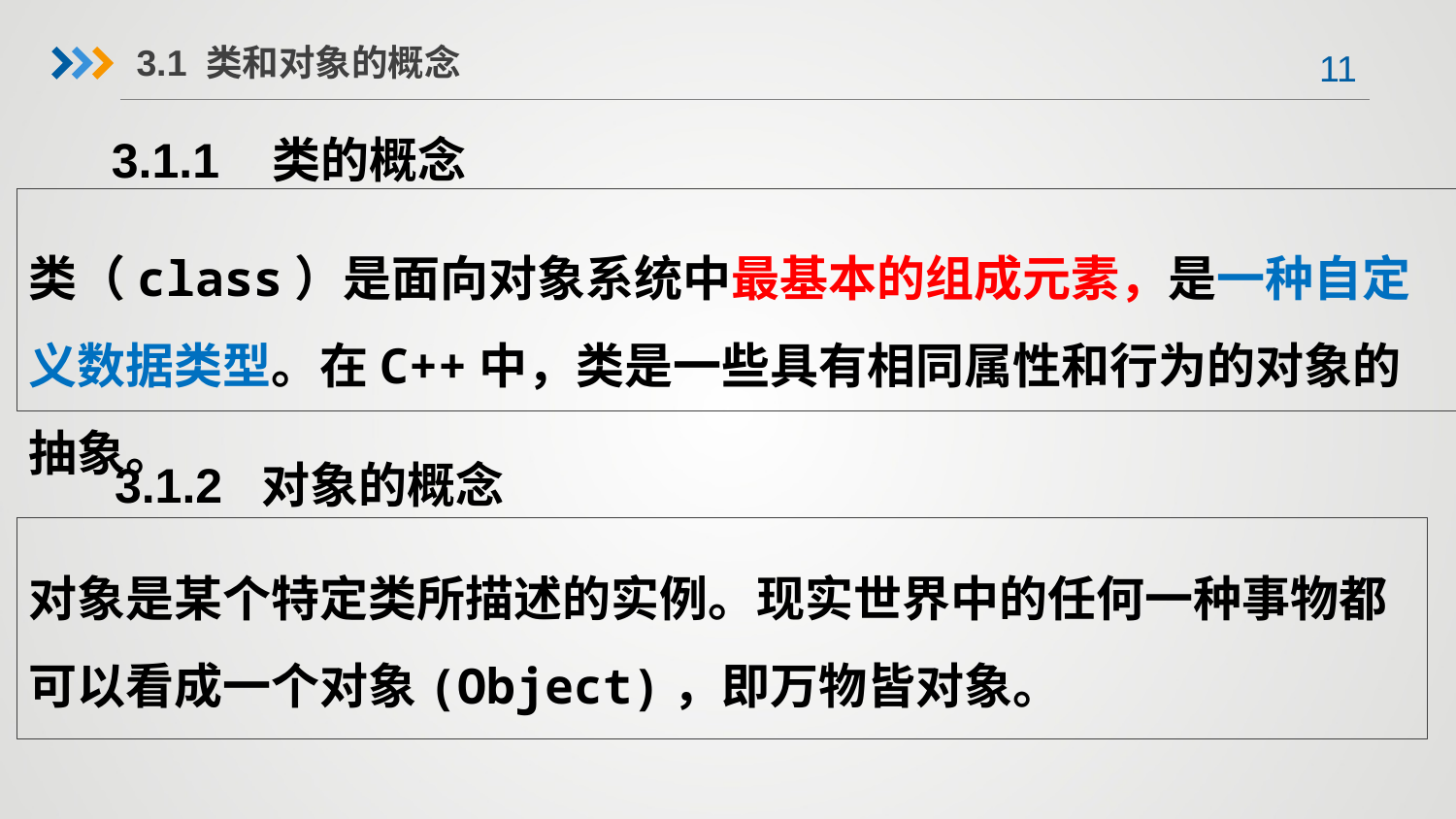

3.1 类和对象的概念
3.1.1   类的概念

类（class）是面向对象系统中最基本的组成元素，是一种自定义数据类型。在C++中，类是一些具有相同属性和行为的对象的抽象。
3.1.2  对象的概念

对象是某个特定类所描述的实例。现实世界中的任何一种事物都可以看成一个对象(Object)，即万物皆对象。